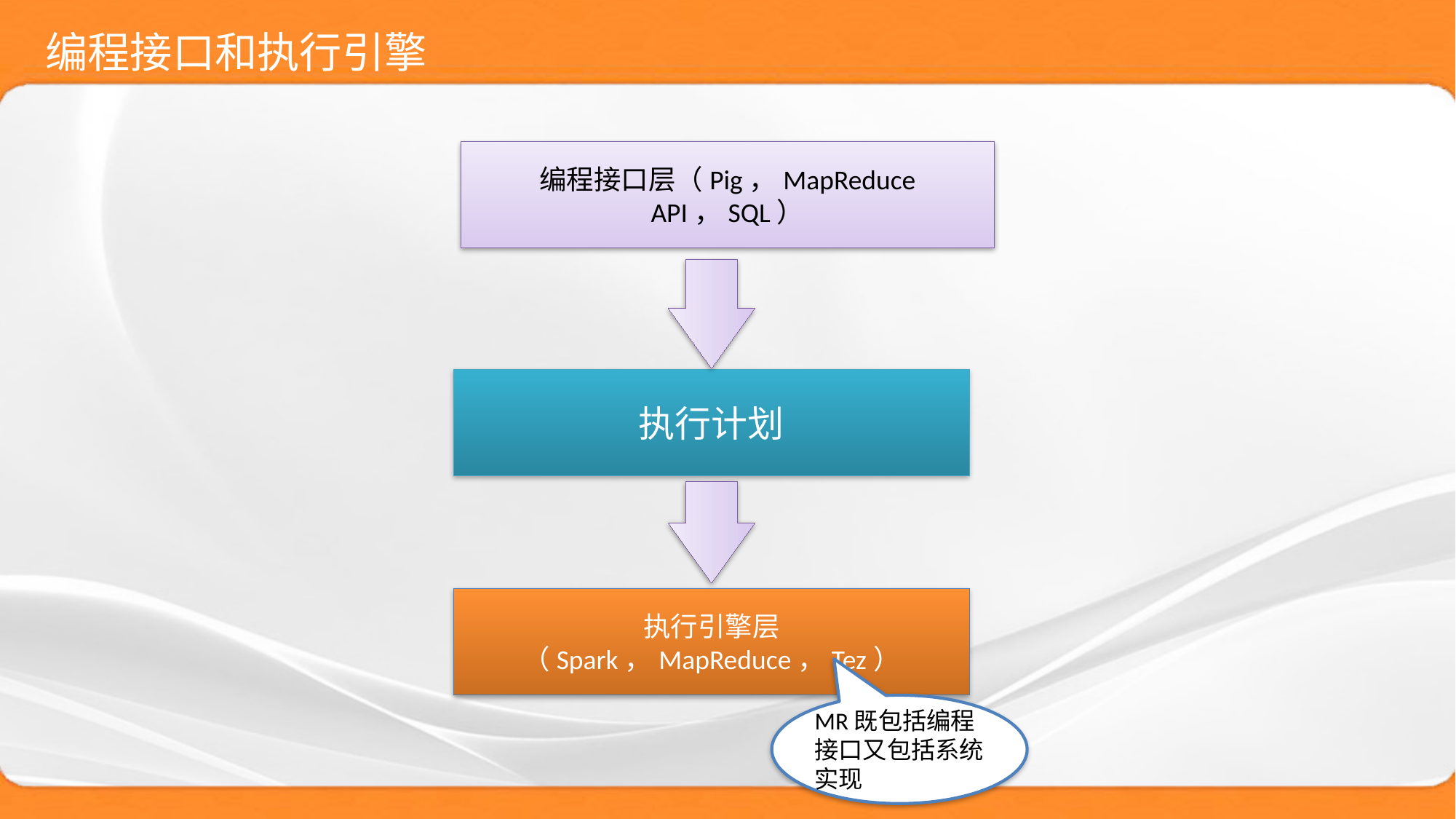

# 编程接口和执行引擎
编程接口层（Pig，MapReduce API，SQL）

执行计划

执行引擎层（Spark，MapReduce，Tez）
MR既包括编程接口又包括系统实现